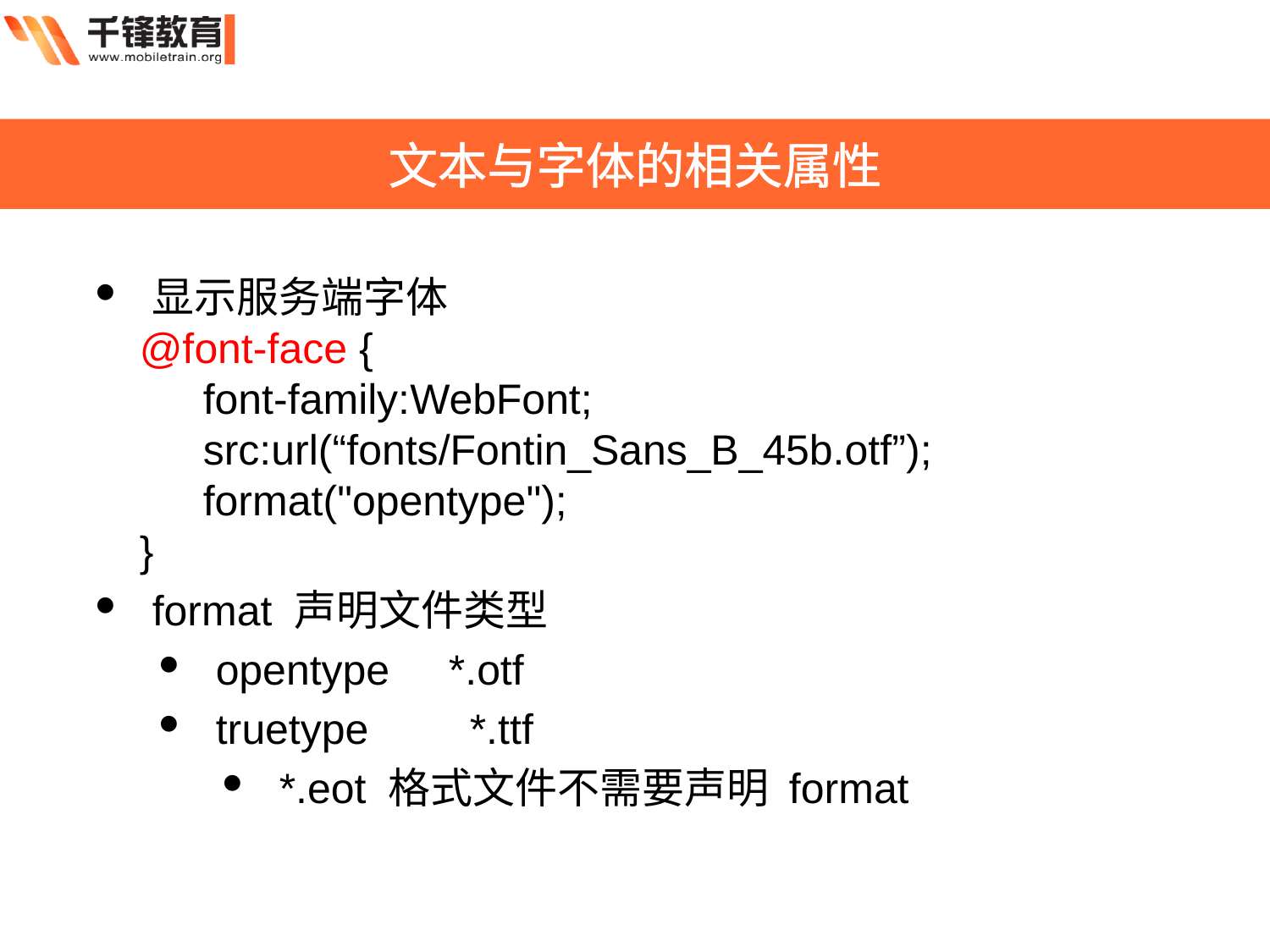

文本与字体的相关属性
显示服务端字体
@font-face {
font-family:WebFont;
src:url(“fonts/Fontin_Sans_B_45b.otf”); format("opentype");
}
format 声明文件类型
opentype     *.otf
truetype	*.ttf
*.eot 格式文件不需要声明 format